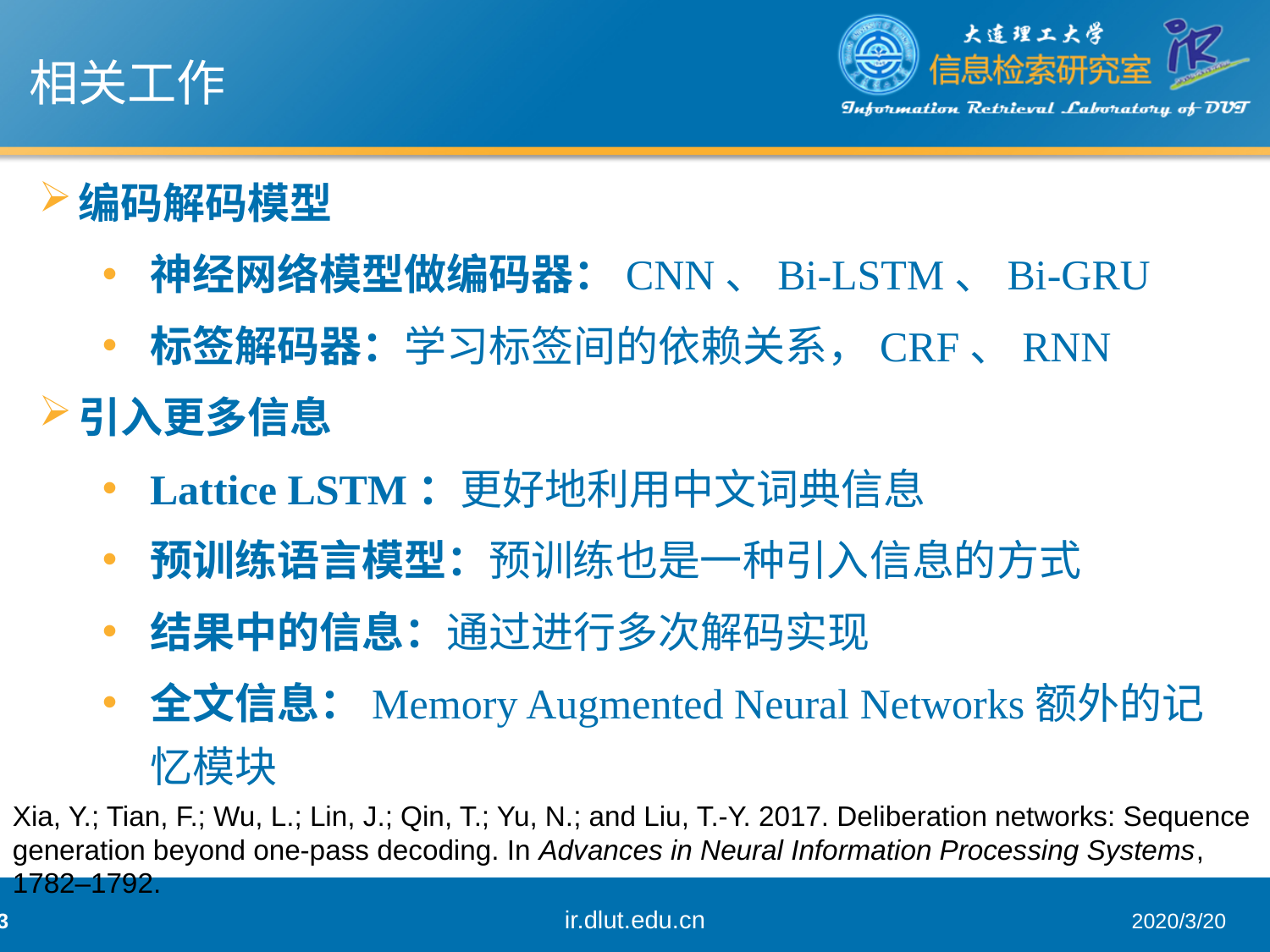

相关工作
编码解码模型
神经网络模型做编码器：CNN、Bi-LSTM、Bi-GRU
标签解码器：学习标签间的依赖关系，CRF、RNN
引入更多信息
Lattice LSTM：更好地利用中文词典信息
预训练语言模型：预训练也是一种引入信息的方式
结果中的信息：通过进行多次解码实现
全文信息：Memory Augmented Neural Networks额外的记忆模块
Xia, Y.; Tian, F.; Wu, L.; Lin, J.; Qin, T.; Yu, N.; and Liu, T.-Y. 2017. Deliberation networks: Sequence generation beyond one-pass decoding. In Advances in Neural Information Processing Systems, 1782–1792.